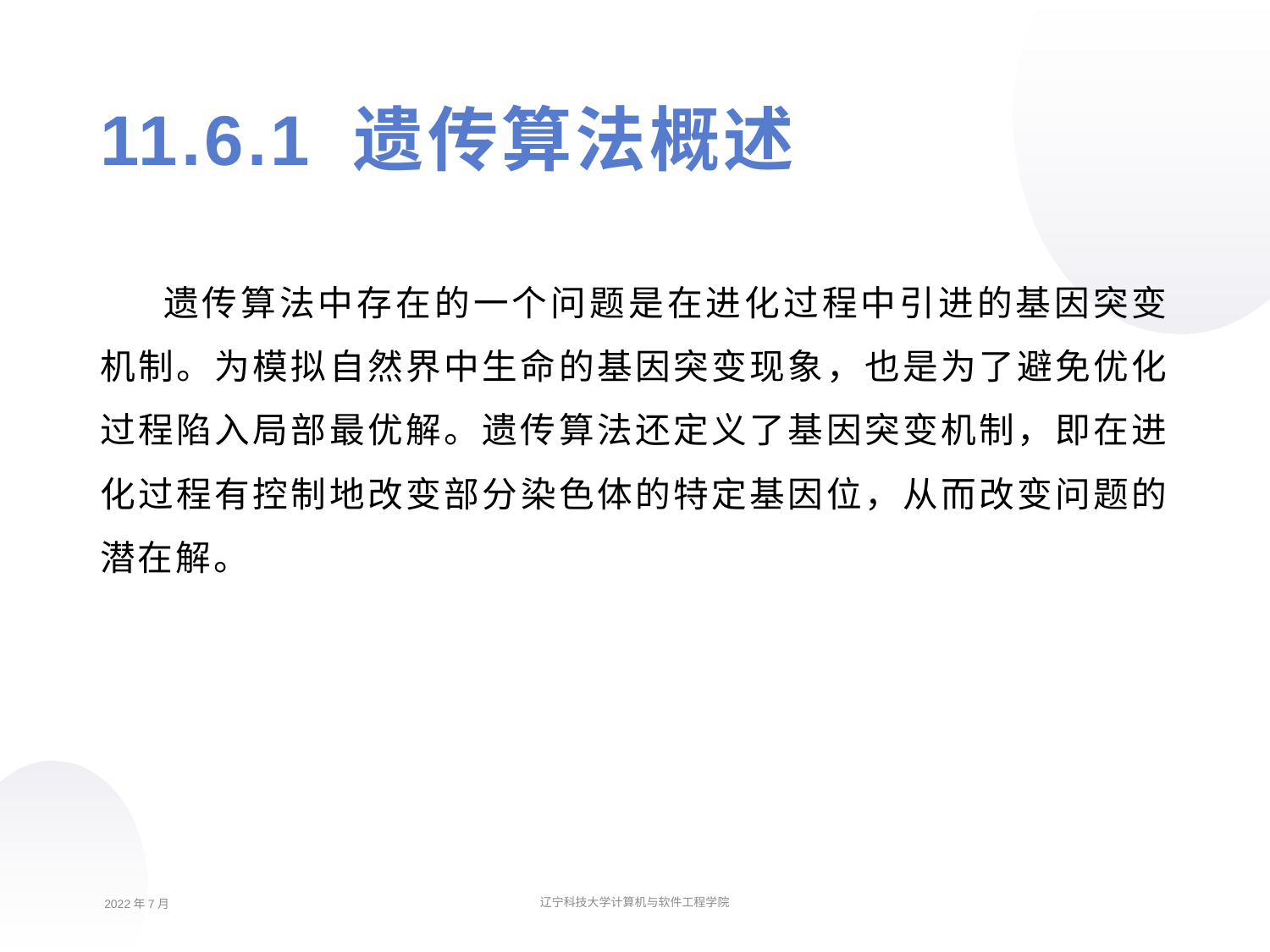

11.6.1 遗传算法概述
遗传算法中存在的一个问题是在进化过程中引进的基因突变机制。为模拟自然界中生命的基因突变现象，也是为了避免优化过程陷入局部最优解。遗传算法还定义了基因突变机制，即在进化过程有控制地改变部分染色体的特定基因位，从而改变问题的潜在解。

2022年7月
辽宁科技大学计算机与软件工程学院
166